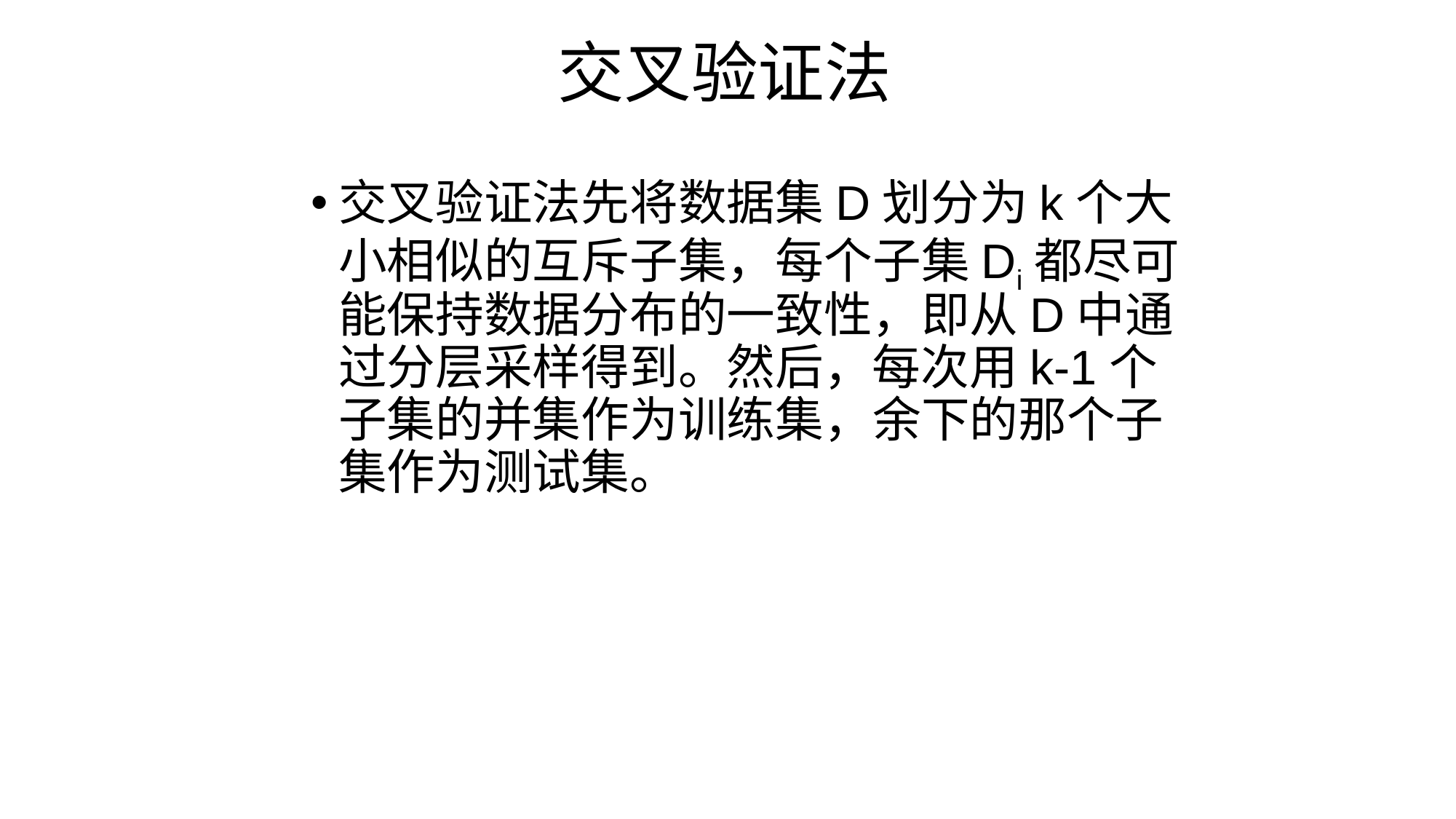

# 交叉验证法
交叉验证法先将数据集D划分为k个大小相似的互斥子集，每个子集Di都尽可能保持数据分布的一致性，即从D中通过分层采样得到。然后，每次用k-1个子集的并集作为训练集，余下的那个子集作为测试集。